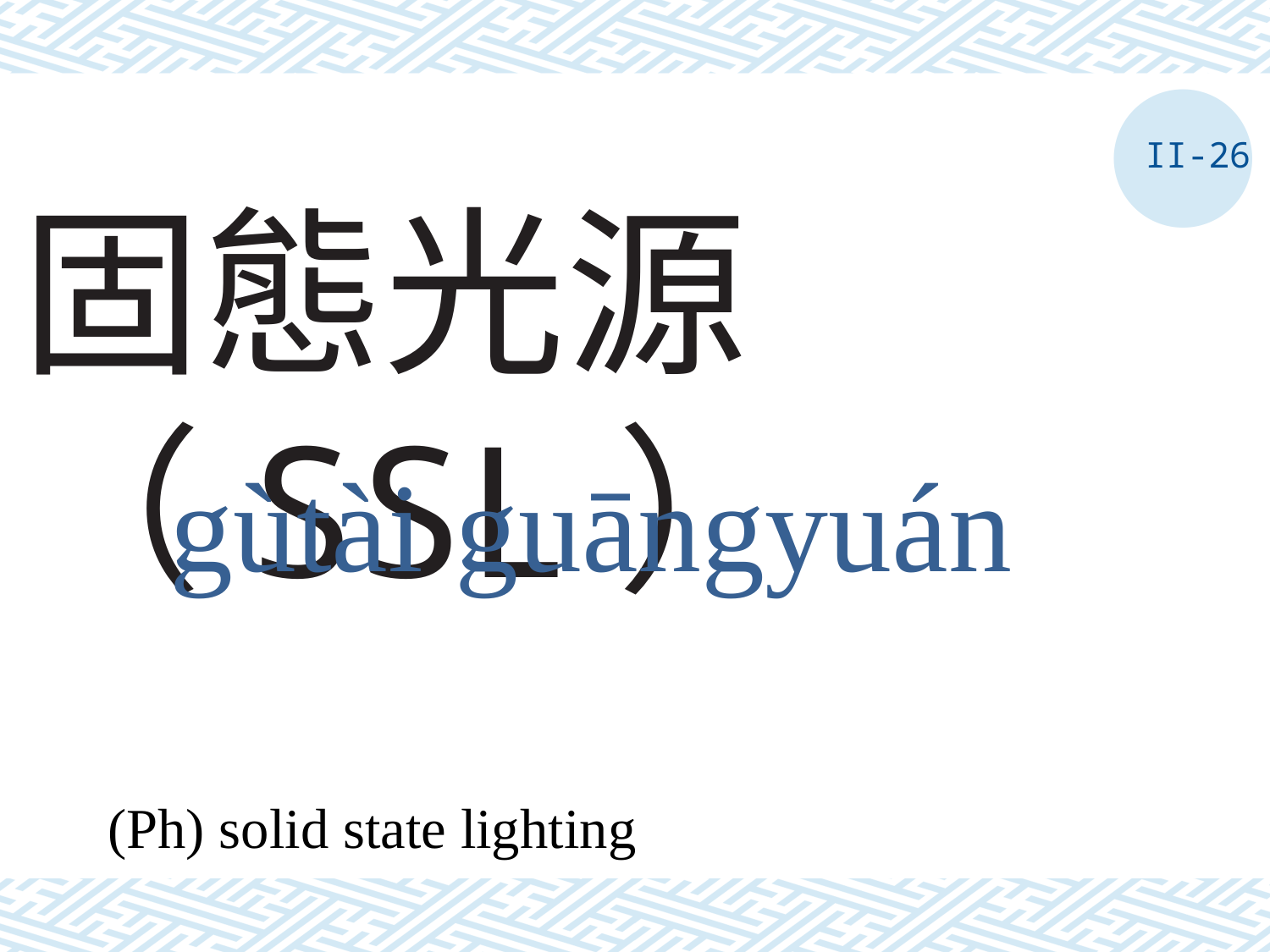

II-26

# 固態光源（SSL）
gùtài guāngyuán
(Ph) solid state lighting